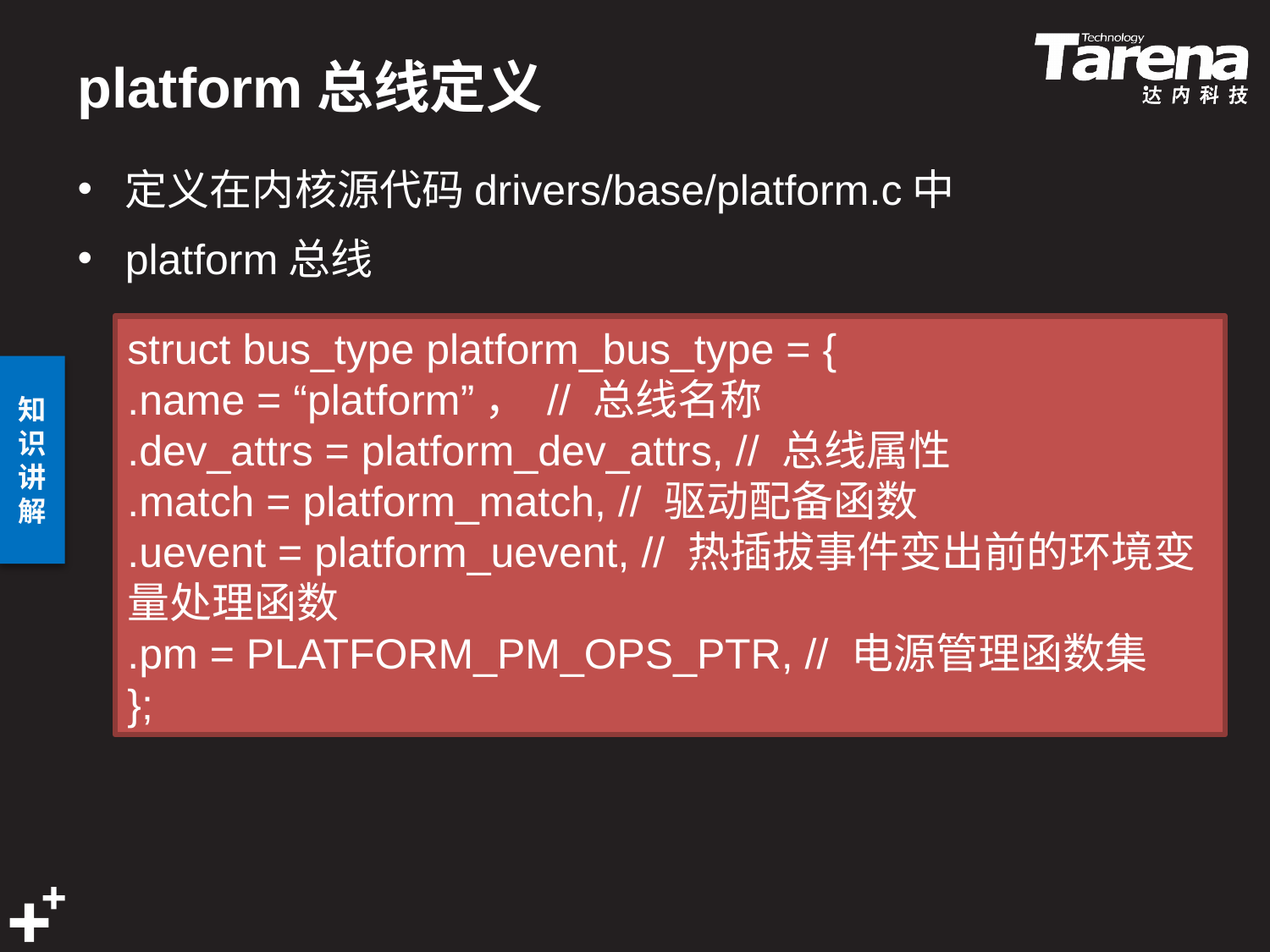

# platform总线定义
定义在内核源代码drivers/base/platform.c中
platform总线

struct bus_type platform_bus_type = {
.name = “platform”， // 总线名称
.dev_attrs = platform_dev_attrs, // 总线属性
.match = platform_match, // 驱动配备函数
.uevent = platform_uevent, // 热插拔事件变出前的环境变量处理函数
.pm = PLATFORM_PM_OPS_PTR, // 电源管理函数集
};